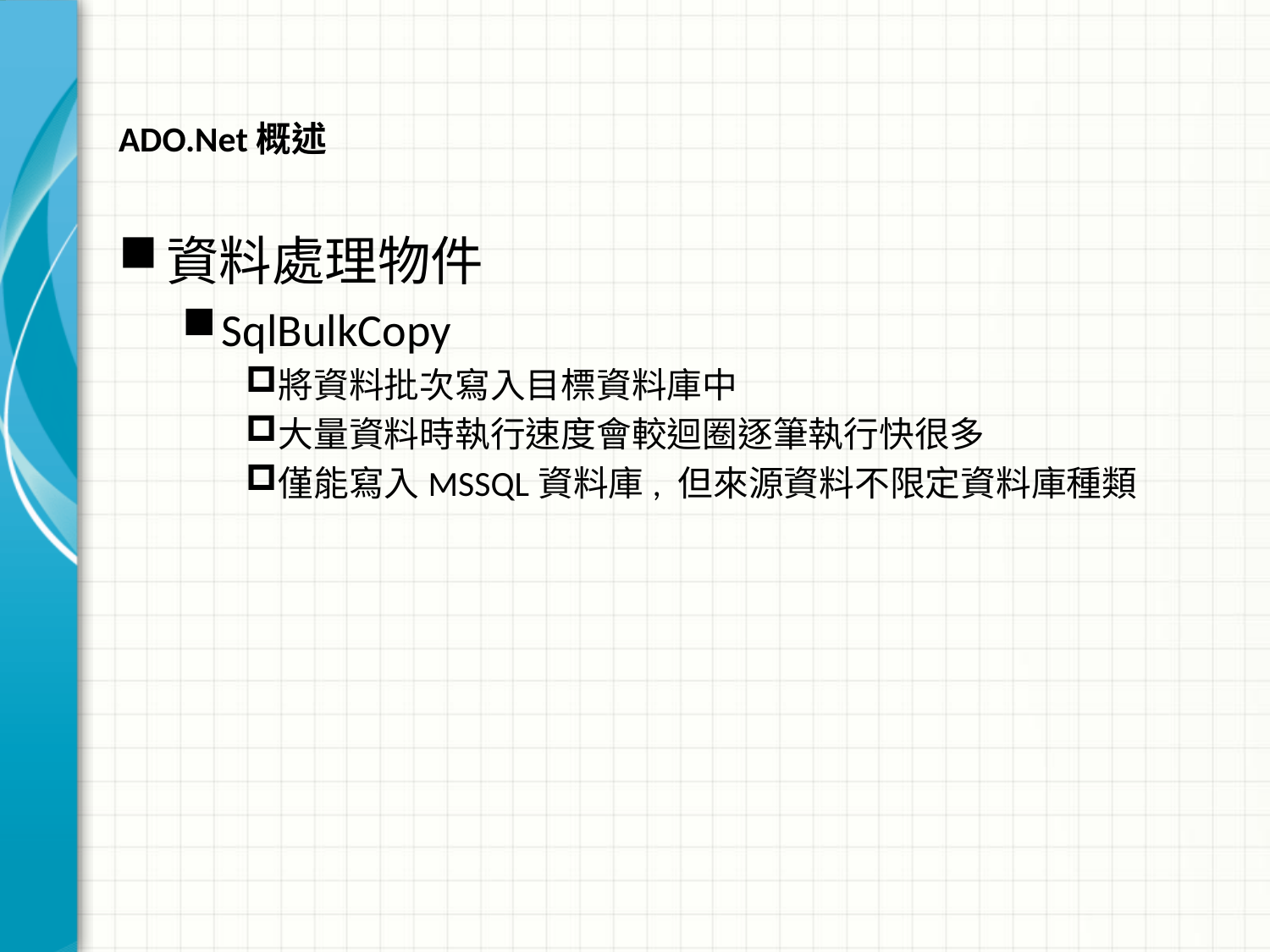

# ADO.Net概述
資料處理物件
SqlBulkCopy
將資料批次寫入目標資料庫中
大量資料時執行速度會較迴圈逐筆執行快很多
僅能寫入MSSQL資料庫, 但來源資料不限定資料庫種類